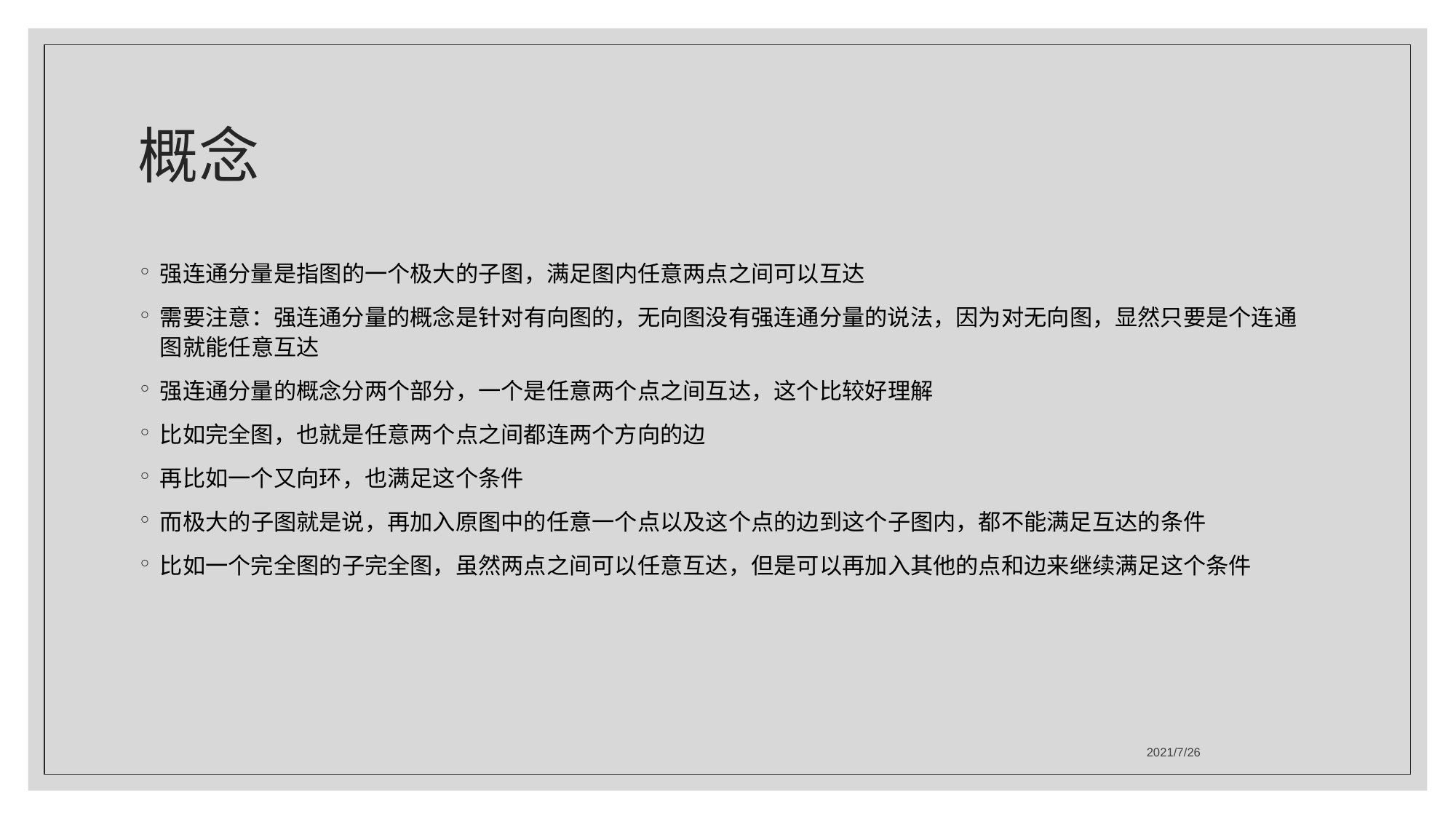

# 概念
强连通分量是指图的一个极大的子图，满足图内任意两点之间可以互达
需要注意：强连通分量的概念是针对有向图的，无向图没有强连通分量的说法，因为对无向图，显然只要是个连通图就能任意互达
强连通分量的概念分两个部分，一个是任意两个点之间互达，这个比较好理解
比如完全图，也就是任意两个点之间都连两个方向的边
再比如一个又向环，也满足这个条件
而极大的子图就是说，再加入原图中的任意一个点以及这个点的边到这个子图内，都不能满足互达的条件
比如一个完全图的子完全图，虽然两点之间可以任意互达，但是可以再加入其他的点和边来继续满足这个条件
2021/7/26